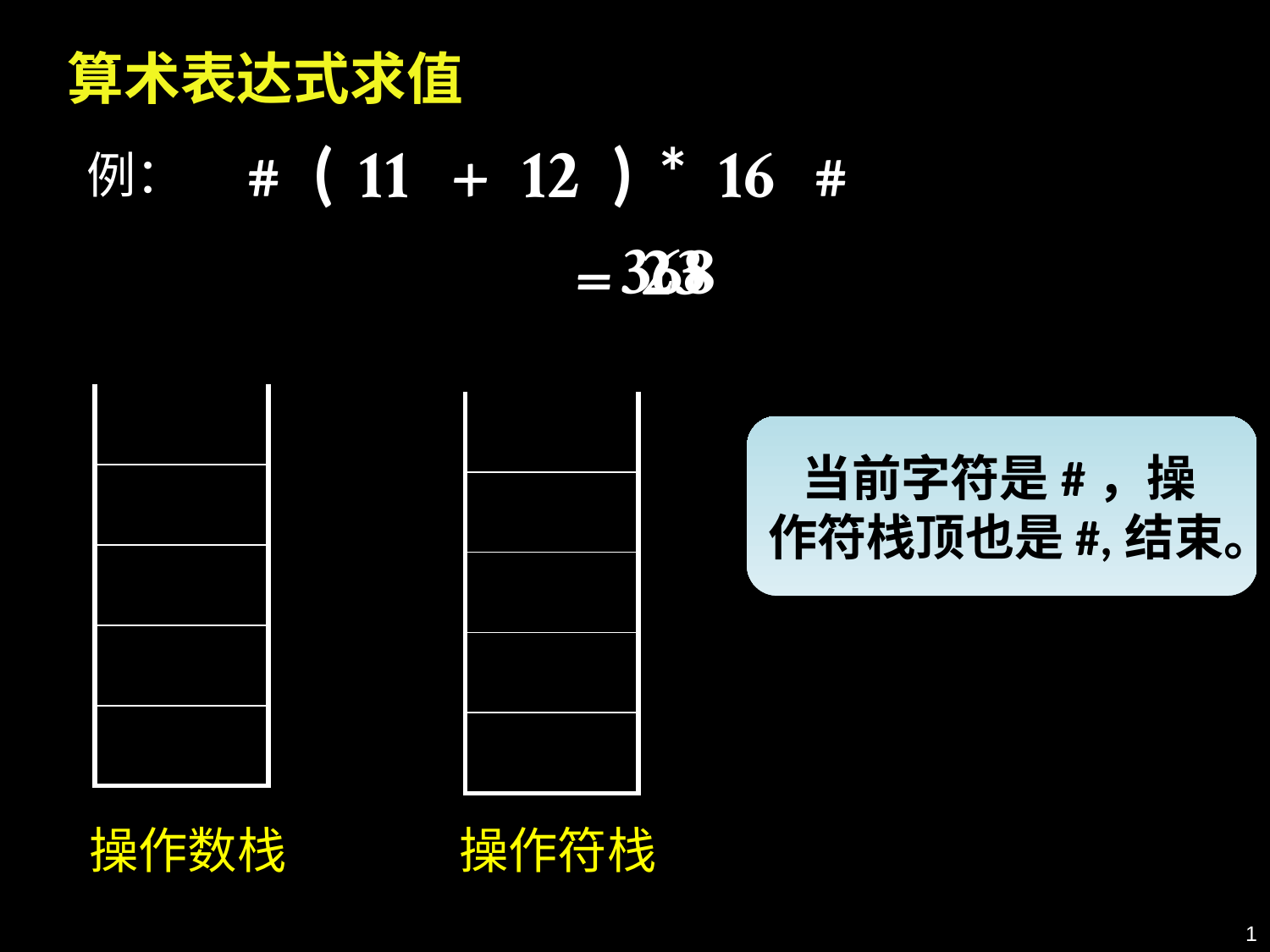

算术表达式求值

#
(
11
+
12
)
*
16
#
例：
368
23
=
#(11+12)*16#
|  |
| --- |
|  |
|  |
|  |
|  |
|  |
| --- |
|  |
|  |
|  |
|  |
  读(,比#的优先级高，进操作符栈
  读11,操作数，进栈
  读+,比(的优先级高，进栈
  读12,操作数，进栈
  读),比+的优先级低，弹栈，计算11+12=13,13进栈
 当前字符是)，栈顶字符是(，(出栈。
  读*,比#的优先级高，进栈。
  读16,操作数，进栈
  读#,比*的优先级第，弹栈计算23*16=368。
  当前字符是#，操作符栈顶也是#,结束。
操作数栈
操作符栈
1